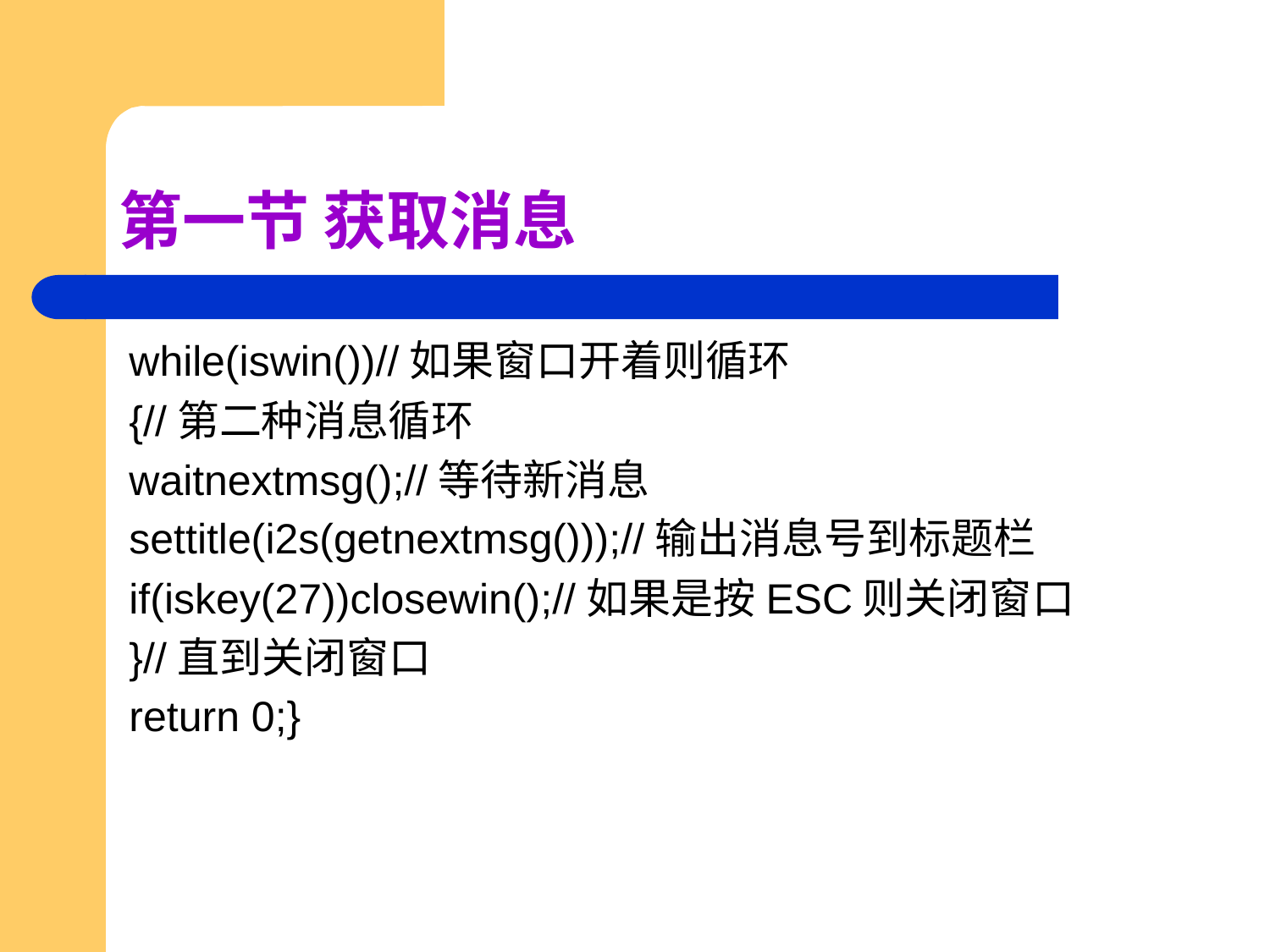

# 第一节 获取消息
while(iswin())//如果窗口开着则循环
{//第二种消息循环
waitnextmsg();//等待新消息
settitle(i2s(getnextmsg()));//输出消息号到标题栏
if(iskey(27))closewin();//如果是按ESC则关闭窗口
}//直到关闭窗口
return 0;}